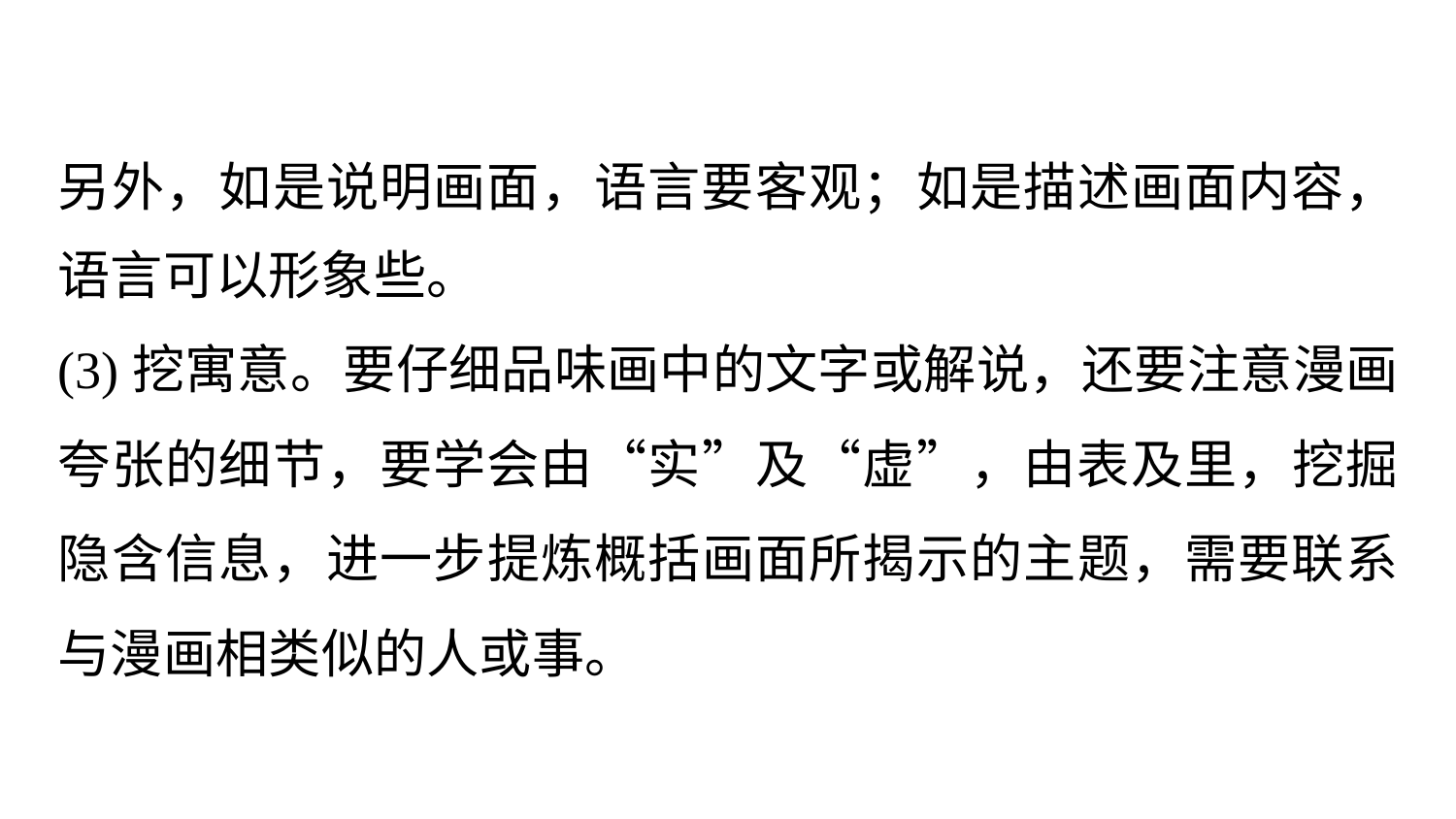

另外，如是说明画面，语言要客观；如是描述画面内容，语言可以形象些。
(3)挖寓意。要仔细品味画中的文字或解说，还要注意漫画夸张的细节，要学会由“实”及“虚”，由表及里，挖掘隐含信息，进一步提炼概括画面所揭示的主题，需要联系与漫画相类似的人或事。